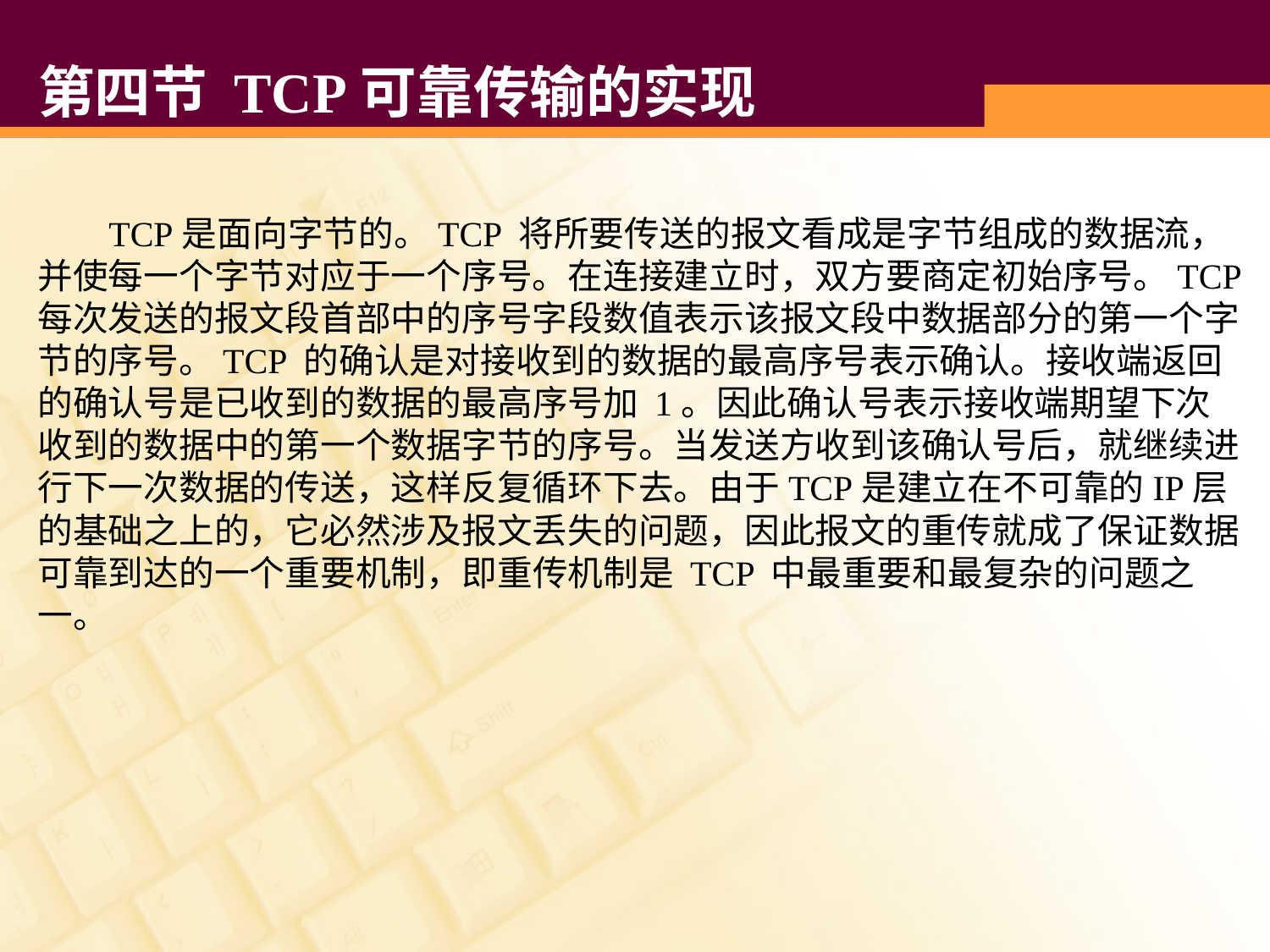

# 第四节 TCP可靠传输的实现

        TCP是面向字节的。TCP 将所要传送的报文看成是字节组成的数据流，并使每一个字节对应于一个序号。在连接建立时，双方要商定初始序号。TCP 每次发送的报文段首部中的序号字段数值表示该报文段中数据部分的第一个字节的序号。TCP 的确认是对接收到的数据的最高序号表示确认。接收端返回的确认号是已收到的数据的最高序号加 1。因此确认号表示接收端期望下次收到的数据中的第一个数据字节的序号。当发送方收到该确认号后，就继续进行下一次数据的传送，这样反复循环下去。由于TCP是建立在不可靠的IP层的基础之上的，它必然涉及报文丢失的问题，因此报文的重传就成了保证数据可靠到达的一个重要机制，即重传机制是 TCP 中最重要和最复杂的问题之一。